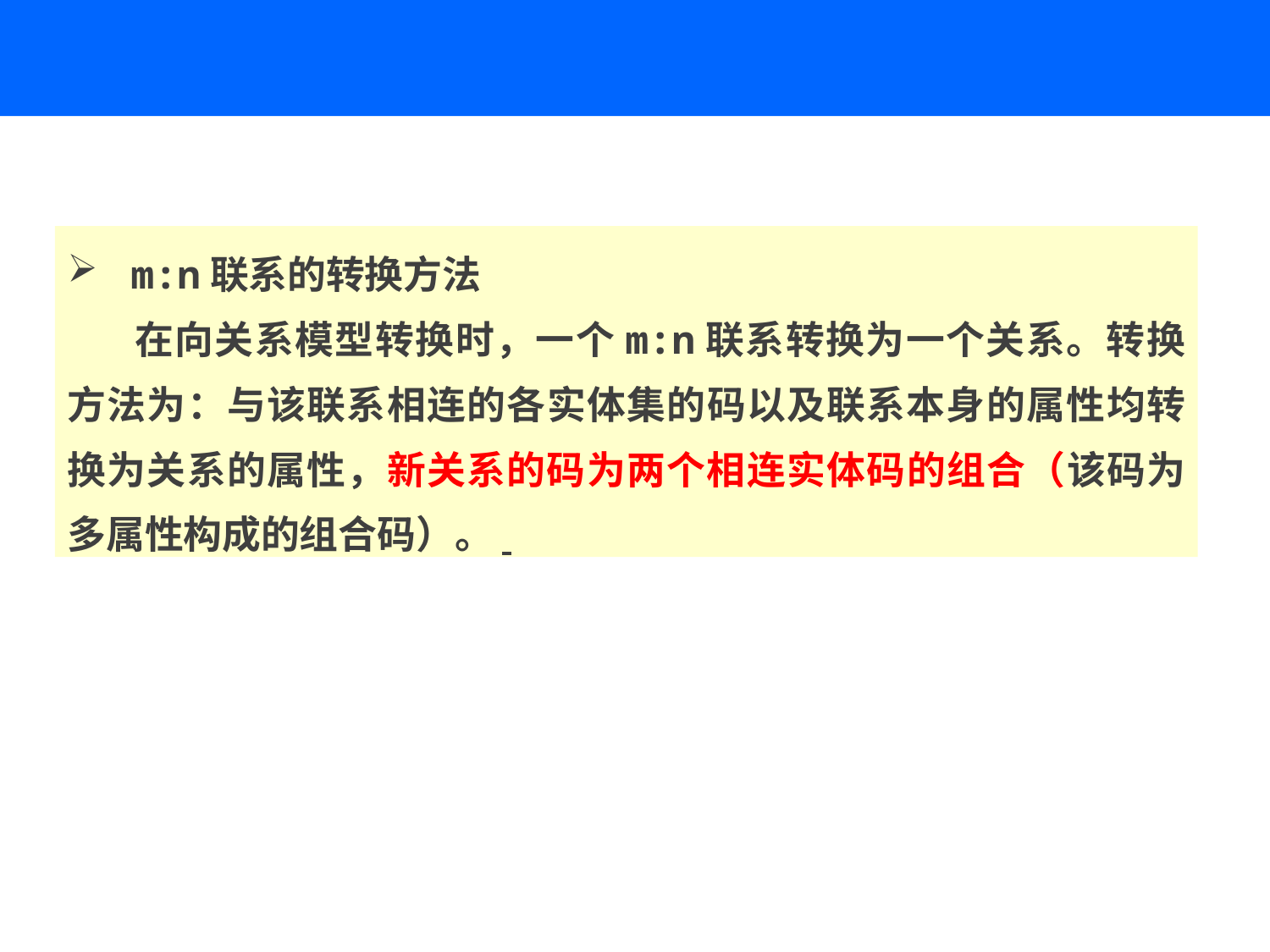

m:n联系的转换方法
  在向关系模型转换时，一个m:n联系转换为一个关系。转换方法为：与该联系相连的各实体集的码以及联系本身的属性均转换为关系的属性，新关系的码为两个相连实体码的组合（该码为多属性构成的组合码）。